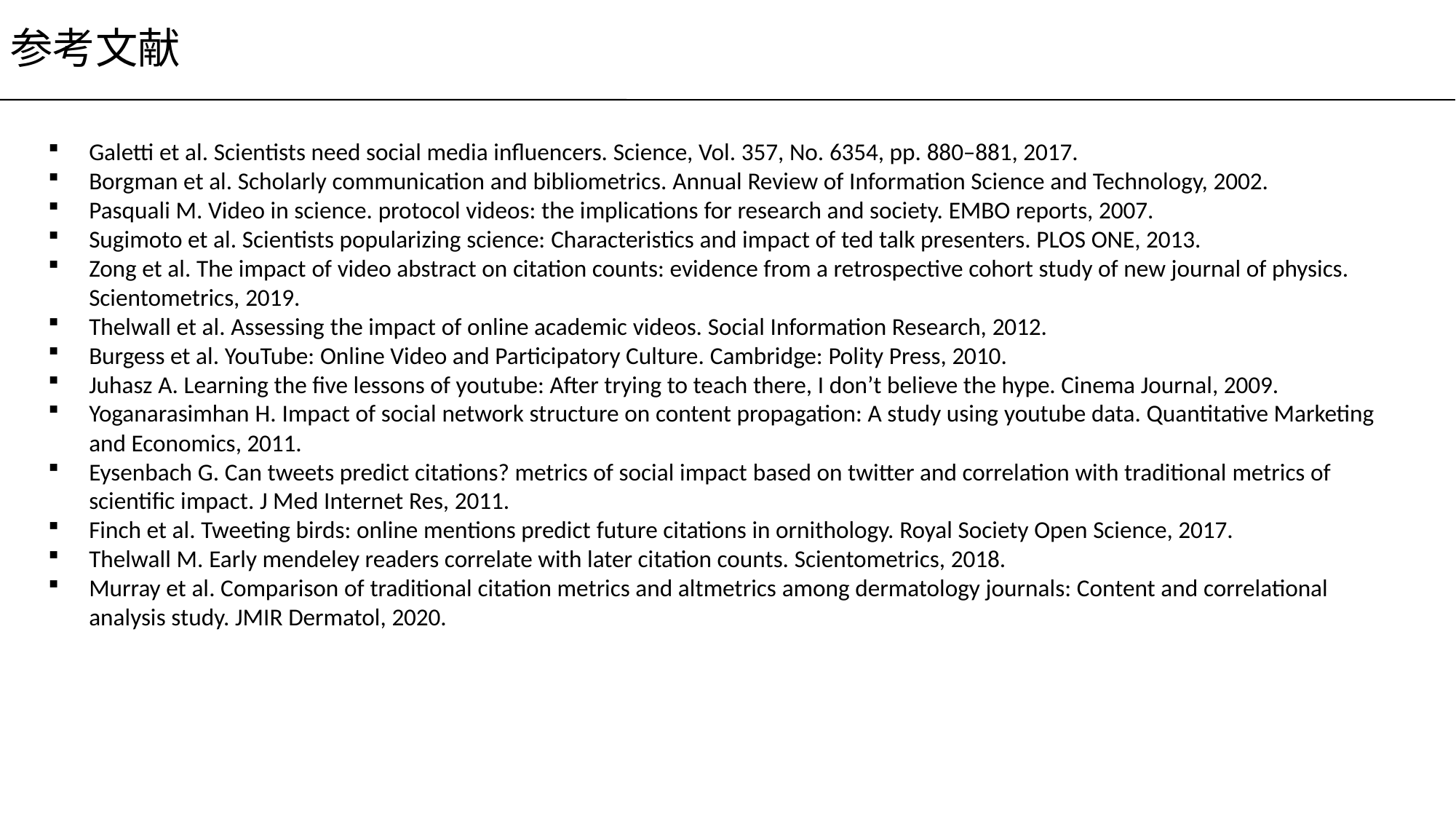

参考文献
Galetti et al. Scientists need social media influencers. Science, Vol. 357, No. 6354, pp. 880–881, 2017.
Borgman et al. Scholarly communication and bibliometrics. Annual Review of Information Science and Technology, 2002.
Pasquali M. Video in science. protocol videos: the implications for research and society. EMBO reports, 2007.
Sugimoto et al. Scientists popularizing science: Characteristics and impact of ted talk presenters. PLOS ONE, 2013.
Zong et al. The impact of video abstract on citation counts: evidence from a retrospective cohort study of new journal of physics. Scientometrics, 2019.
Thelwall et al. Assessing the impact of online academic videos. Social Information Research, 2012.
Burgess et al. YouTube: Online Video and Participatory Culture. Cambridge: Polity Press, 2010.
Juhasz A. Learning the five lessons of youtube: After trying to teach there, I don’t believe the hype. Cinema Journal, 2009.
Yoganarasimhan H. Impact of social network structure on content propagation: A study using youtube data. Quantitative Marketing and Economics, 2011.
Eysenbach G. Can tweets predict citations? metrics of social impact based on twitter and correlation with traditional metrics of scientific impact. J Med Internet Res, 2011.
Finch et al. Tweeting birds: online mentions predict future citations in ornithology. Royal Society Open Science, 2017.
Thelwall M. Early mendeley readers correlate with later citation counts. Scientometrics, 2018.
Murray et al. Comparison of traditional citation metrics and altmetrics among dermatology journals: Content and correlational analysis study. JMIR Dermatol, 2020.